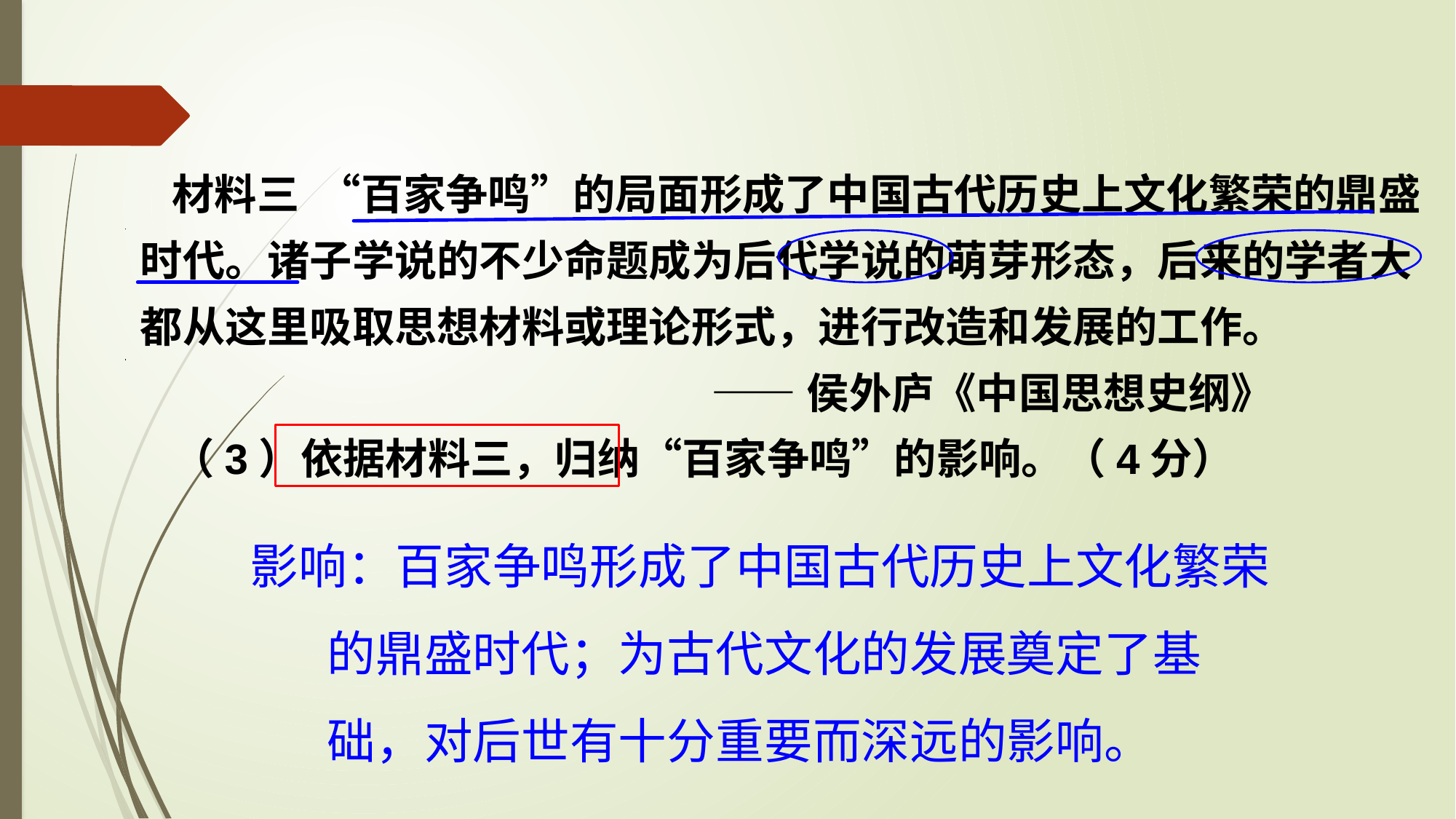

材料三  “百家争鸣”的局面形成了中国古代历史上文化繁荣的鼎盛时代。诸子学说的不少命题成为后代学说的萌芽形态，后来的学者大都从这里吸取思想材料或理论形式，进行改造和发展的工作。
                                                        ——侯外庐《中国思想史纲》
（3）依据材料三，归纳“百家争鸣”的影响。（4分）

影响：百家争鸣形成了中国古代历史上文化繁荣
      的鼎盛时代；为古代文化的发展奠定了基
      础，对后世有十分重要而深远的影响。